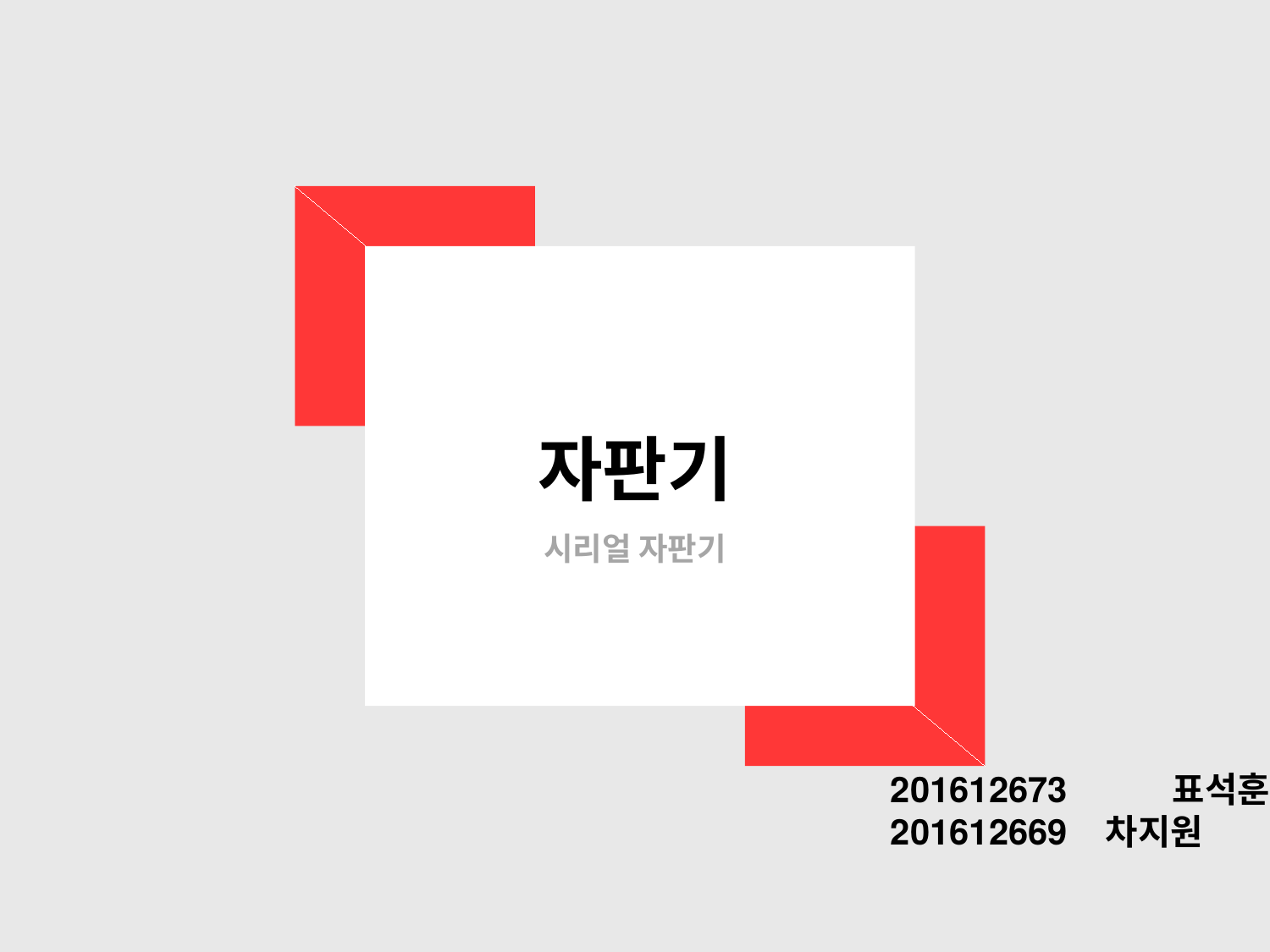

자판기
시리얼 자판기

201612673	  표석훈
201612669   차지원